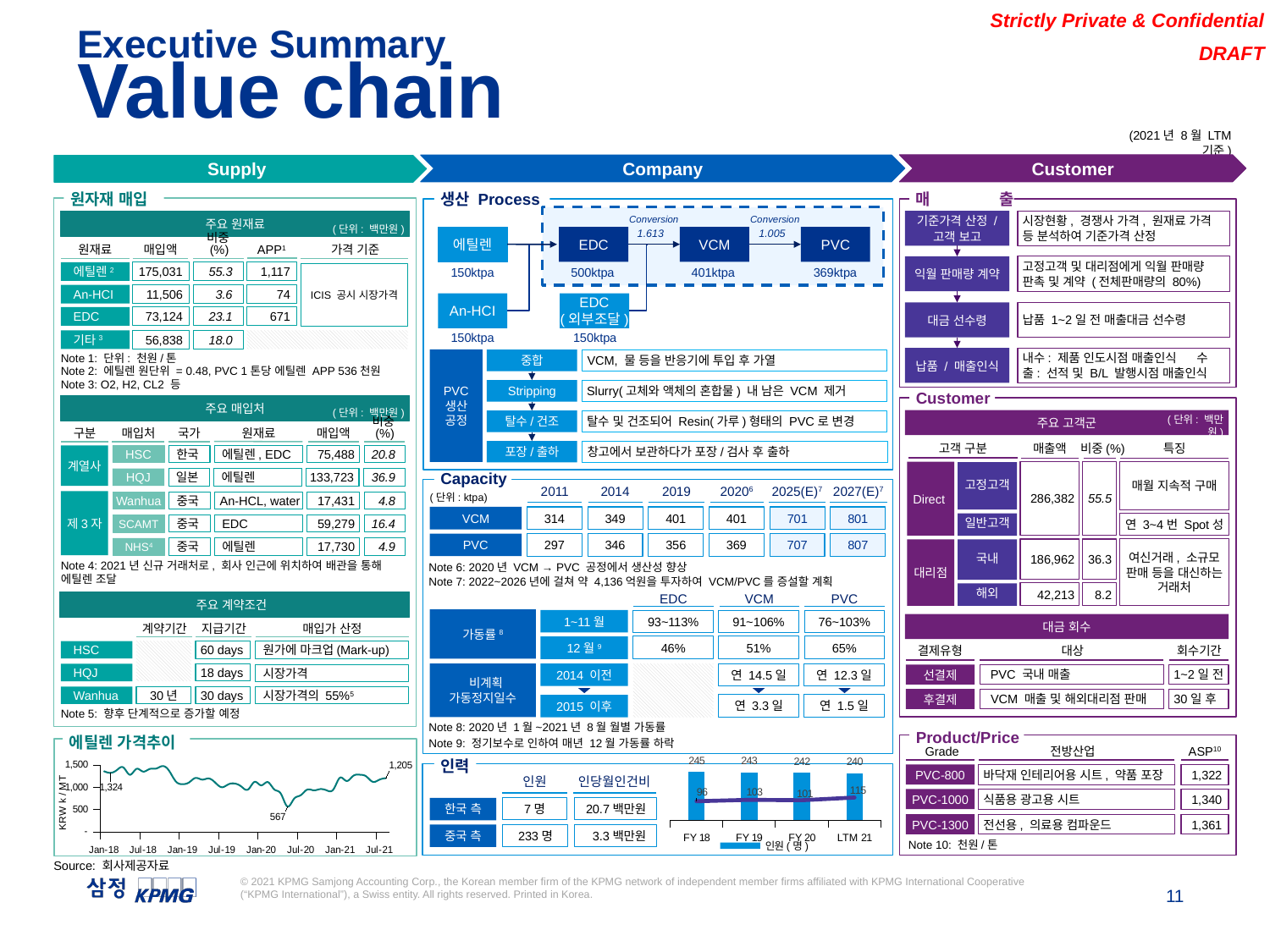

Executive Summary
Value chain
(2021년 8월 LTM 기준)
Customer
Company
Supply
원자재 매입
생산 Process
매출 Process

Conversion
Conversion

기준가격 산정 / 고객 보고
시장현황, 경쟁사 가격, 원재료 가격 등 분석하여 기준가격 산정
익월 판매량 계약
고정고객 및 대리점에게 익월 판매량 판촉 및 계약 (전체판매량의 80%)
대금 선수령
납품 1~2일 전 매출대금 선수령
납품 / 매출인식
내수: 제품 인도시점 매출인식      수출: 선적 및 B/L 발행시점 매출인식
주요 원재료
(단위: 백만원)
1.613
1.005
에틸렌
EDC
VCM
PVC
원재료
매입액
비중(%)
APP1
가격 기준
150ktpa
500ktpa
401ktpa
369ktpa
에틸렌2
175,031
55.3
1,117
ICIS 공시 시장가격
An-HCI
11,506
3.6
74
An-HCI
EDC
(외부조달)
EDC
73,124
23.1
671
150ktpa
150ktpa
기타3
56,838
18.0

PVC
생산
공정
중합
VCM, 물 등을 반응기에 투입 후 가열
Note 1: 단위: 천원/톤
Note 2: 에틸렌 원단위 = 0.48, PVC 1톤당 에틸렌 APP 536천원
Note 3: O2, H2, CL2 등
Stripping
Slurry(고체와 액체의 혼합물) 내 남은 VCM 제거
Customer
주요 매입처

(단위: 백만원)
주요 고객군
탈수/건조
탈수 및 건조되어 Resin(가루)형태의 PVC로 변경
(단위: 백만원)
비중(%)
구분
매입처
국가
원재료
매입액
고객 구분
매출액
비중(%)
특징
포장/출하
창고에서 보관하다가 포장/검사 후 출하
계열사
HSC
한국
에틸렌, EDC
75,488
20.8
Direct
매월 지속적 구매
286,382
55.5
고정고객
36.9
HQJ
일본
에틸렌
133,723
Capacity
2011
2014
2019
FY203
20206
2025(E)7
2027(E)7

(단위: ktpa)
제3자
4.8
Wanhua
중국
An-HCL, water
17,431
VCM
314
349
401
401
701
801
일반고객
연 3~4번 Spot성
16.4
SCAMT
중국
EDC
59,279
PVC
297
346
356
369
707
807
4.9
NHS4
중국
에틸렌
17,730
186,962
36.3
여신거래, 소규모 판매 등을 대신하는 거래처
대리점
국내
Note 4: 2021년 신규 거래처로, 회사 인근에 위치하여 배관을 통해 에틸렌 조달
Note 6: 2020년 VCM → PVC 공정에서 생산성 향상
Note 7: 2022~2026년에 걸쳐 약 4,136억원을 투자하여 VCM/PVC를 증설할 계획
42,213
8.2
해외
VCM
PVC
EDC
주요 계약조건
가동률8
1~11월
93~113%
91~106%
76~103%
계약기간
지급기간
매입가 산정

대금 회수
결제유형
대상
회수기간
PVC 국내 매출
1~2일 전
선결제
VCM 매출 및 해외대리점 판매
30일 후
후결제
46%
51%
65%
12월9

HSC
60 days
원가에 마크업(Mark-up)
 비계획 가동정지일수
2014 이전

연 14.5일
연 12.3일
HQJ
18 days
시장가격
Wanhua
30년
30 days
시장가격의 55%5

연 3.3일
연 1.5일
2015 이후
Note 5: 향후 단계적으로 증가할 예정
Note 8: 2020년 1월~2021년 8월 월별 가동률
Grade
전방산업
ASP10
바닥재 인테리어용 시트, 약품 포장
1,322
PVC-800
식품용 광고용 시트
1,340
PVC-1000
전선용, 의료용 컴파운드
1,361
PVC-1300
에틸렌 가격추이
Product/Price

### Chart

| Category | 인원(명) | 인건비(억원) |
|---|---|---|
| FY 18 | 245.0 | 96.0 |
| FY 19 | 243.0 | 103.0 |
| FY 20 | 242.0 | 101.0 |
| LTM 21 | 240.0 | 115.0 |
Note 9: 정기보수로 인하여 매년 12월 가동률 하락

### Chart

| Category | C2 매입가 |
|---|---|
| 43101 | 1364228.157640036 |
| 43132 | 1324237.6612637574 |
| 43160 | 1384726.7217797146 |
| 43191 | 1445755.6153091846 |
| 43221 | 1281524.1845730175 |
| 43252 | 1412861.3404415771 |
| 43282 | 1352823.268088413 |
| 43313 | 1410518.8274276154 |
| 43344 | 1420444.8876783412 |
| 43374 | 1477028.9190303378 |
| 43405 | 1365154.1459634108 |
| 43435 | 1131062.6329375026 |
| 43466 | 1068939.3989704032 |
| 43497 | 1107674.6560393942 |
| 43525 | 1208999.1931250517 |
| 43556 | 1172303.8700928604 |
| 43586 | 1197660.7987799726 |
| 43617 | 1104524.5486716116 |
| 43647 | 1000706.4810860337 |
| 43678 | 1065178.9288722666 |
| 43709 | 1082993.084077438 |
| 43739 | 1014047.9265581287 |
| 43770 | 949326.7309224245 |
| 43800 | 1121382.2666408024 |
| 43831 | 1043350.7178560992 |
| 43862 | 1116023.6232463156 |
| 43891 | 950603.9364415216 |
| 43922 | 855518.2359694268 |
| 43952 | 566876.5390233605 |
| 43983 | 739677.1139971479 |
| 44013 | 818992.3981303221 |
| 44044 | 945887.8564126474 |
| 44075 | 931534.9380271189 |
| 44105 | 958472.1145416431 |
| 44136 | 929024.1100337356 |
| 44166 | 951317.9927900867 |
| 44197 | 1214378.402936759 |
| 44228 | 1141319.4344069331 |
| 44256 | 1253786.162217274 |
| 44287 | 1282383.3416345238 |
| 44317 | 1244674.6125861045 |
| 44348 | 1122745.2818874668 |
| 44378 | 1169614.3832622876 |
| 44409 | 1205384.2612777364 |
인력
26,
인원
인당월인건비
7명
20.7백만원
한국 측
중국 측
233명
3.3백만원
Note 10: 천원/톤
Source: 회사제공자료